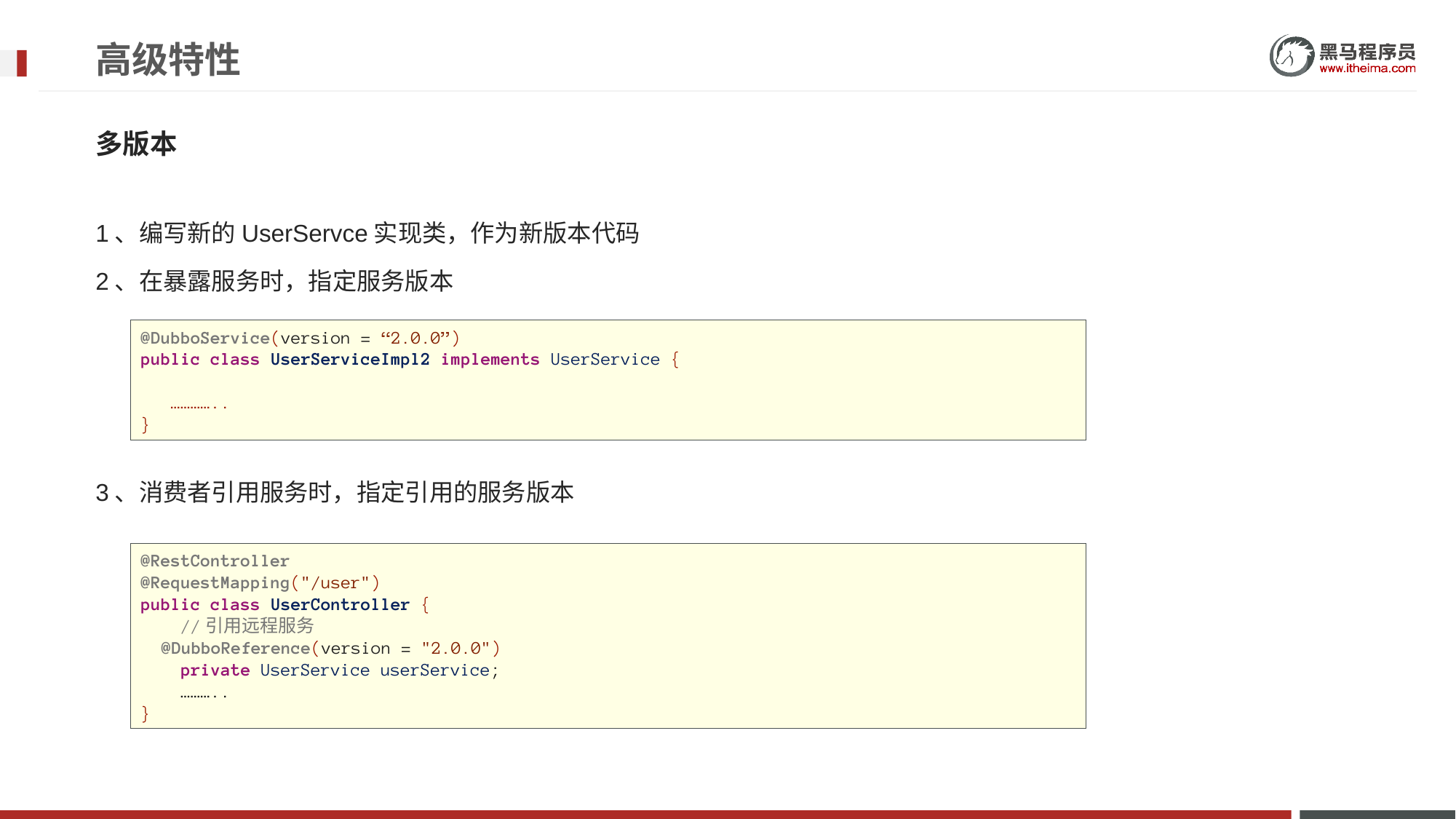

# 高级特性
多版本
1、编写新的UserServce实现类，作为新版本代码
2、在暴露服务时，指定服务版本
@DubboService(version = “2.0.0”)
public class UserServiceImpl2 implements UserService {
   …………..
}
3、消费者引用服务时，指定引用的服务版本
@RestController
@RequestMapping("/user")
public class UserController {
    //引用远程服务
    @DubboReference(version = "2.0.0")
    private UserService userService;
    ………..
}